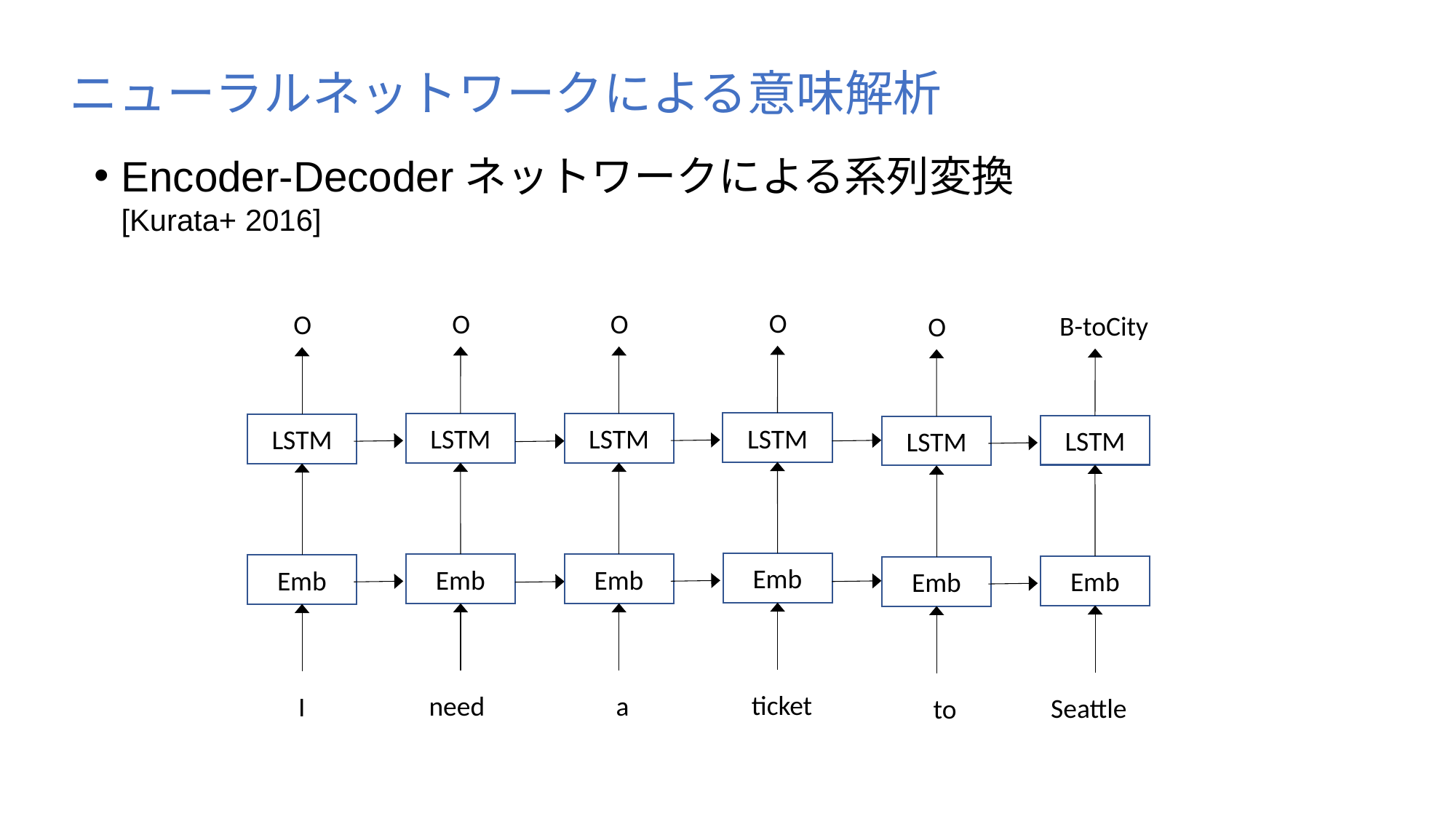

# ニューラルネットワークによる意味解析
Encoder-Decoderネットワークによる系列変換
[Kurata+ 2016]
O
O
O
O
B-toCity
O
LSTM
LSTM
LSTM
LSTM
LSTM
LSTM
Emb
Emb
Emb
Emb
Emb
Emb
ticket
need
a
I
Seattle
to